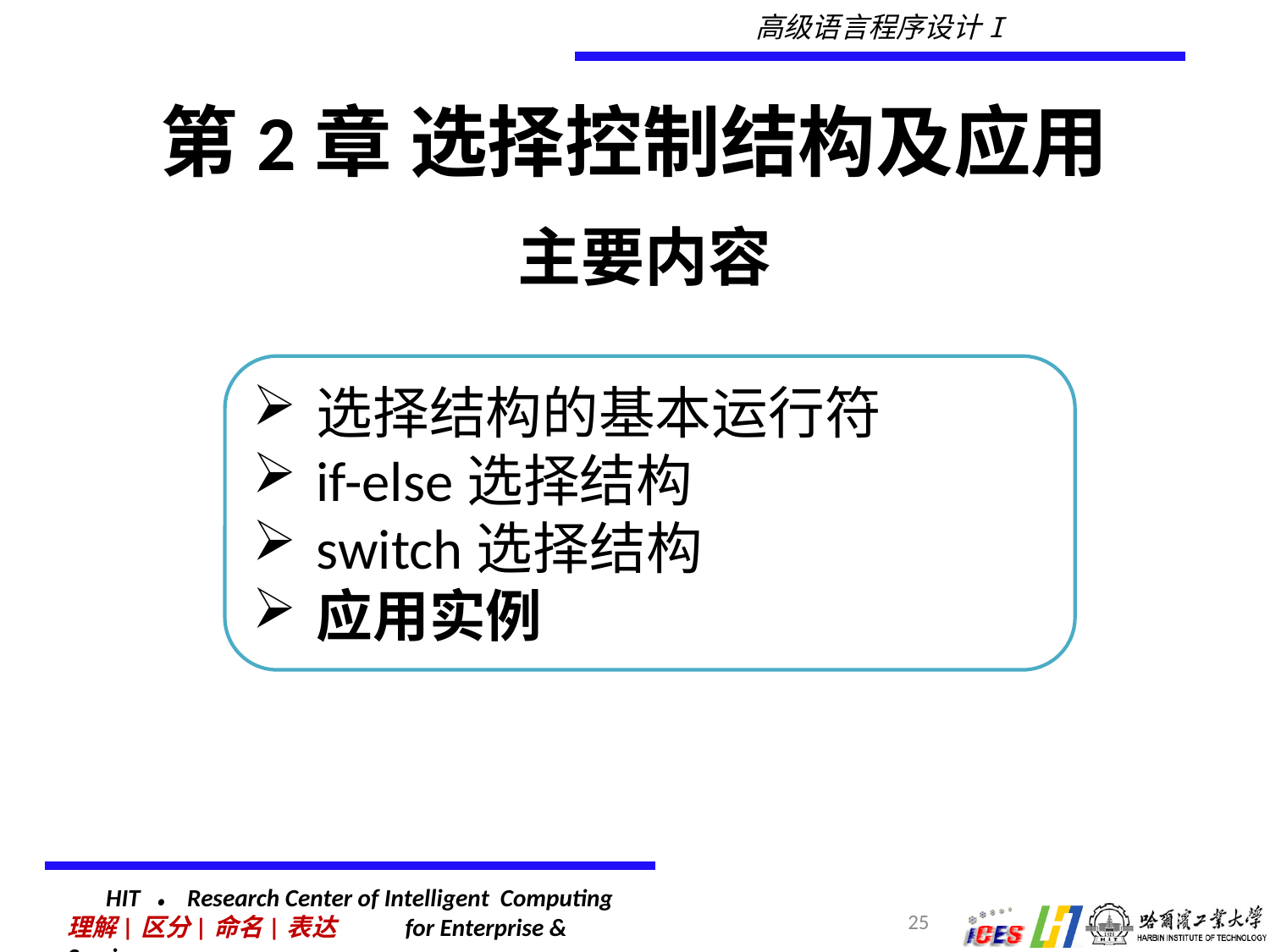

# 第2章 选择控制结构及应用
主要内容
选择结构的基本运行符
if-else选择结构
switch选择结构
应用实例
25